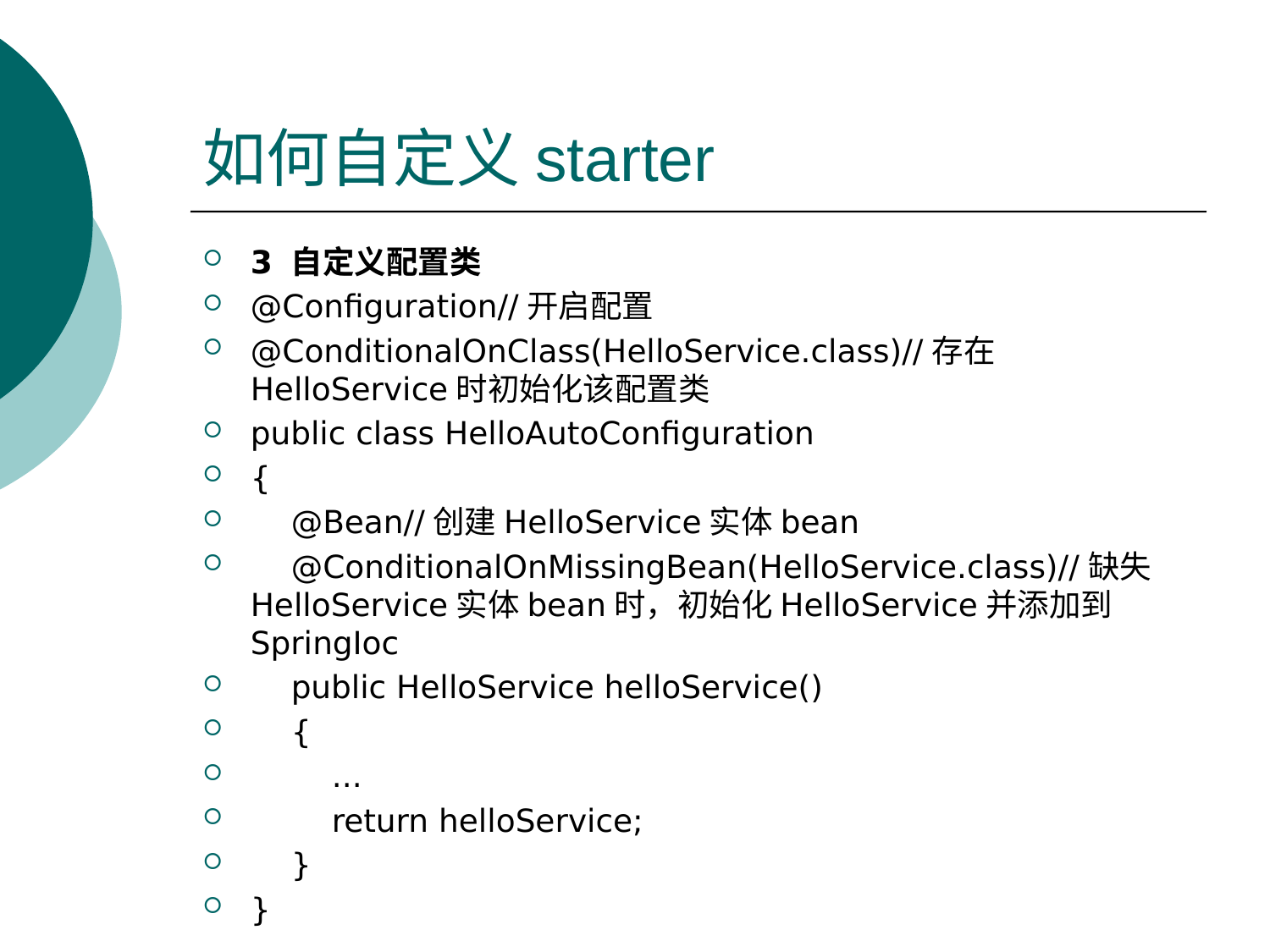

# 如何自定义starter
3 自定义配置类
@Configuration//开启配置
@ConditionalOnClass(HelloService.class)//存在HelloService时初始化该配置类
public class HelloAutoConfiguration
{
    @Bean//创建HelloService实体bean
    @ConditionalOnMissingBean(HelloService.class)//缺失HelloService实体bean时，初始化HelloService并添加到SpringIoc
    public HelloService helloService()
    {
        ...
        return helloService;
    }
}